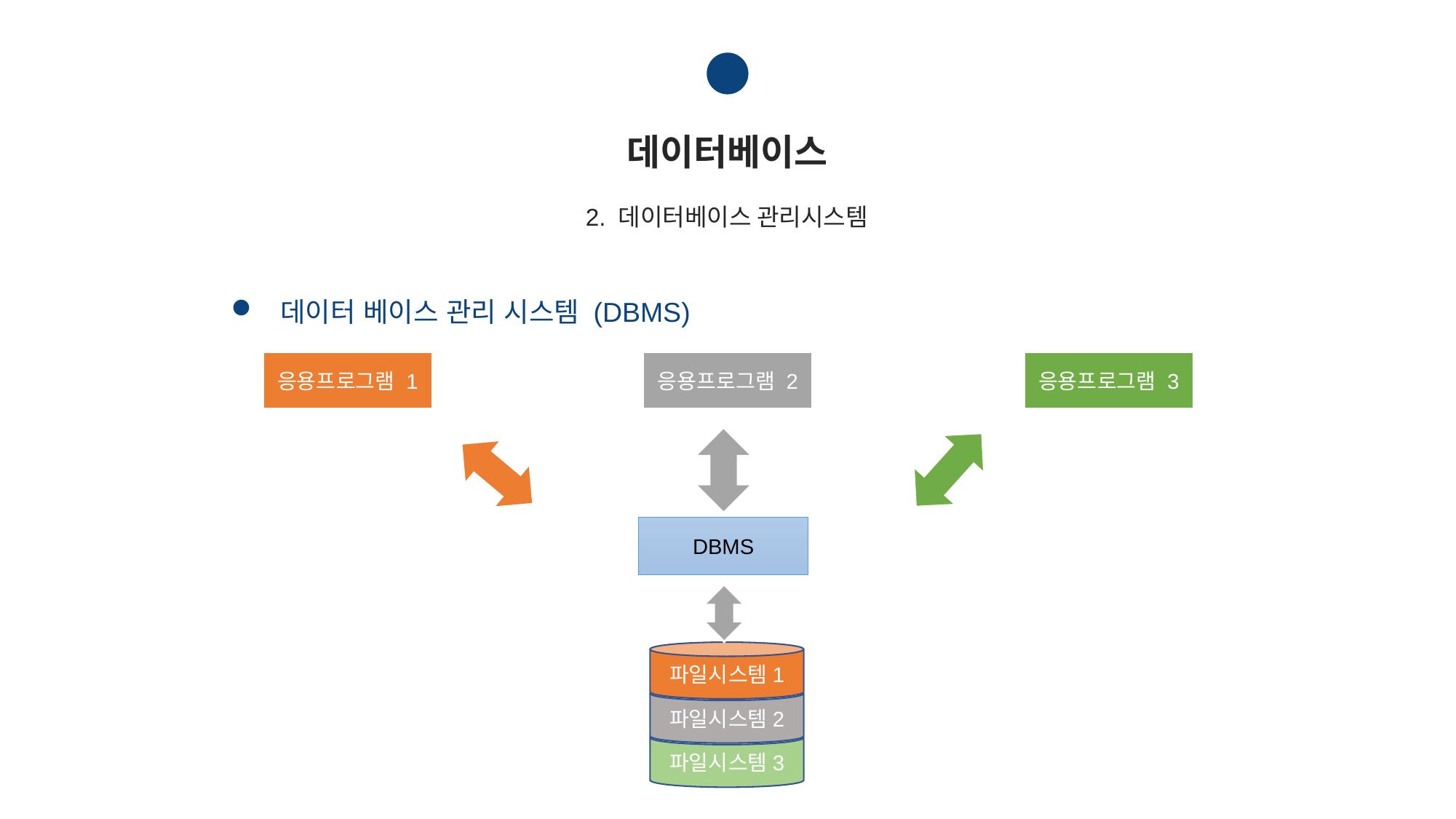

1
데이터베이스
2. 데이터베이스 관리시스템
  데이터 베이스 관리 시스템 (DBMS)

응용프로그램 2
응용프로그램 3
응용프로그램 1

DBMS

파일시스템1
파일시스템2
파일시스템3